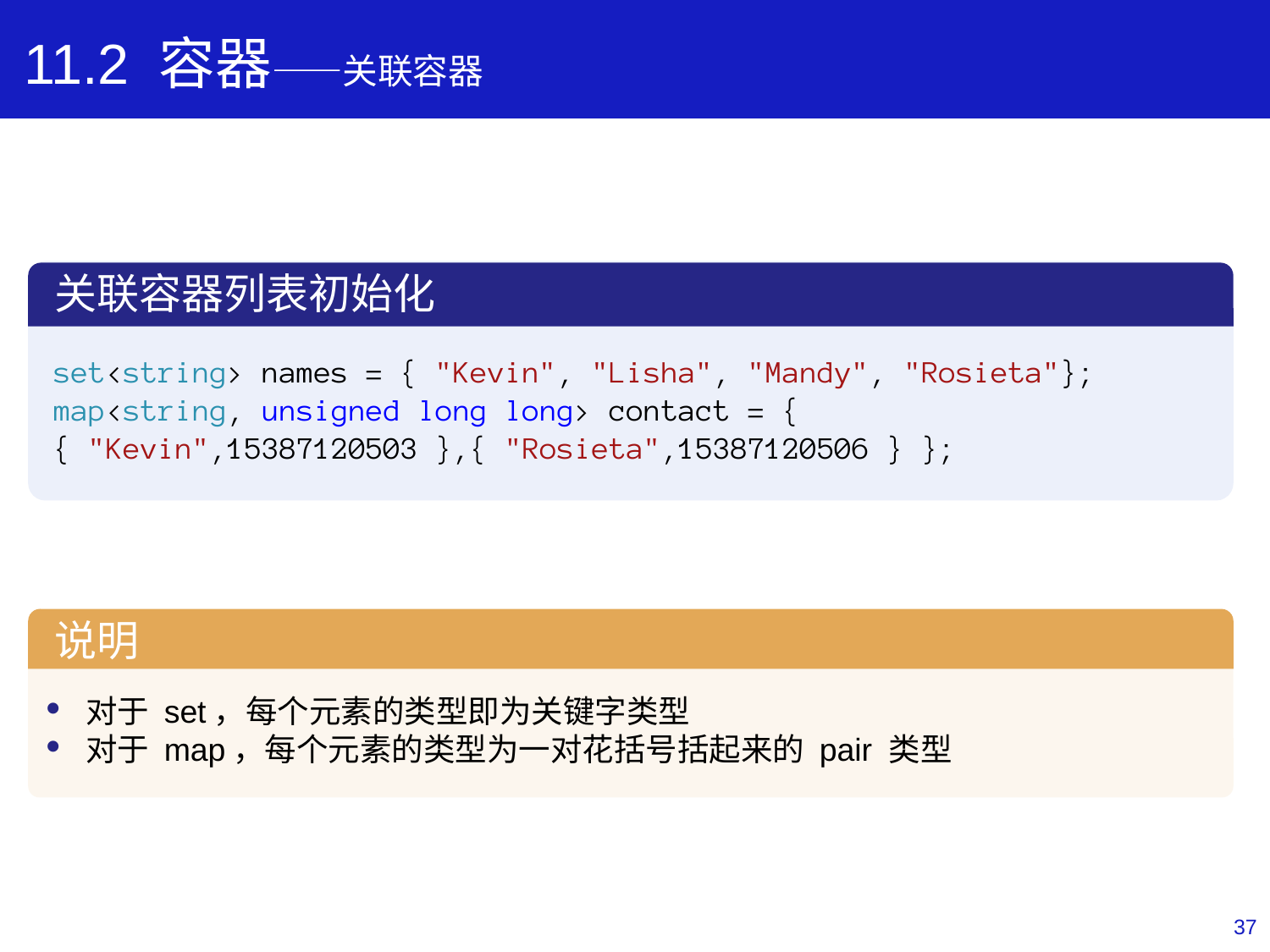

11.2 容器——关联容器
关联容器列表初始化

set<string> names = { "Kevin", "Lisha", "Mandy", "Rosieta"};
map<string, unsigned long long> contact = {
{ "Kevin",15387120503 },{ "Rosieta",15387120506 } };
说明

对于 set，每个元素的类型即为关键字类型
对于 map，每个元素的类型为一对花括号括起来的 pair 类型
37